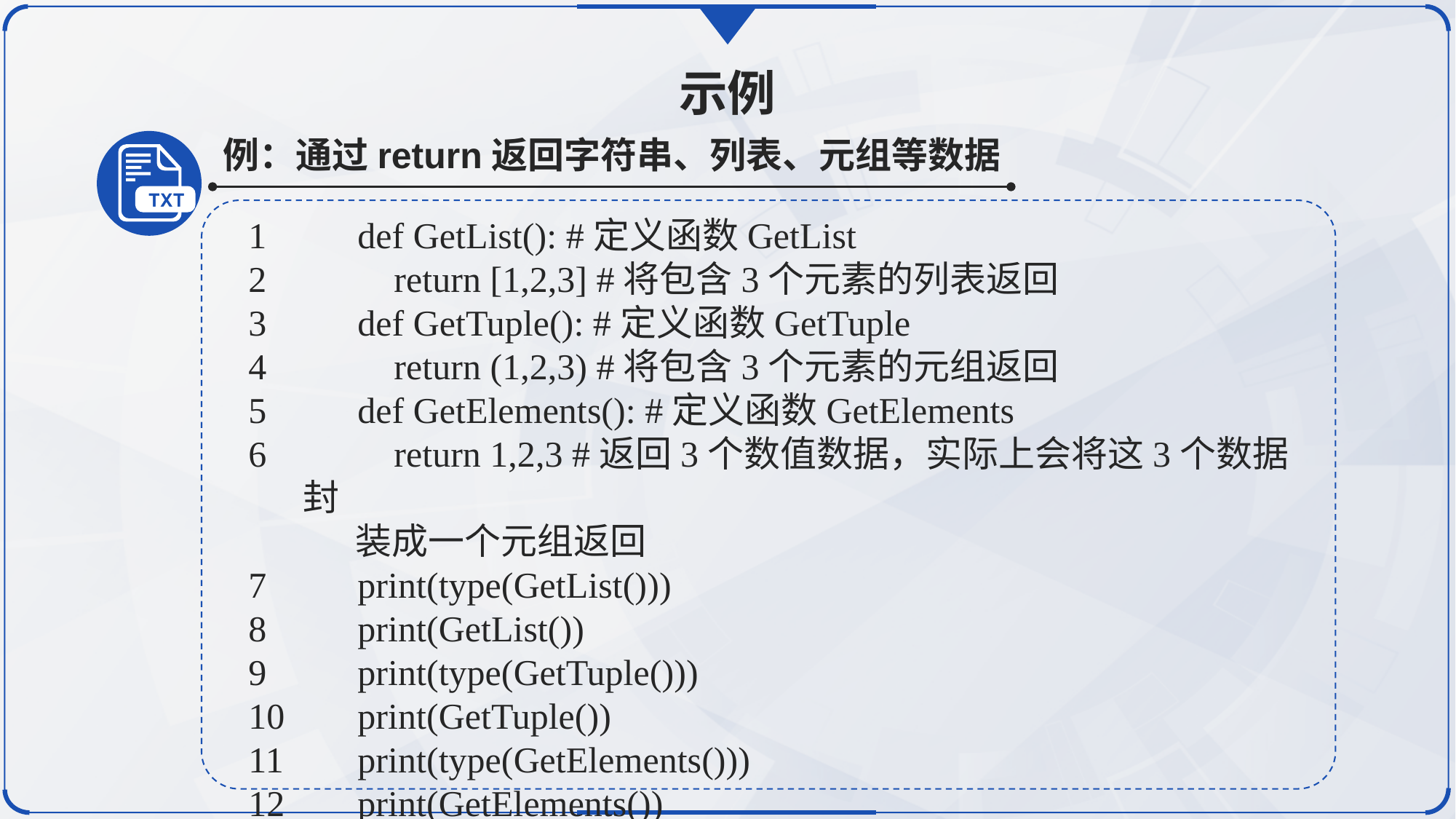

示例
例：通过return返回字符串、列表、元组等数据

1	def GetList(): #定义函数GetList
2	    return [1,2,3] #将包含3个元素的列表返回
3	def GetTuple(): #定义函数GetTuple
4	    return (1,2,3) #将包含3个元素的元组返回
5	def GetElements(): #定义函数GetElements
          return 1,2,3 #返回3个数值数据，实际上会将这3个数据封
            装成一个元组返回
7	print(type(GetList()))
8	print(GetList())
9	print(type(GetTuple()))
10	print(GetTuple())
11	print(type(GetElements()))
12	print(GetElements())